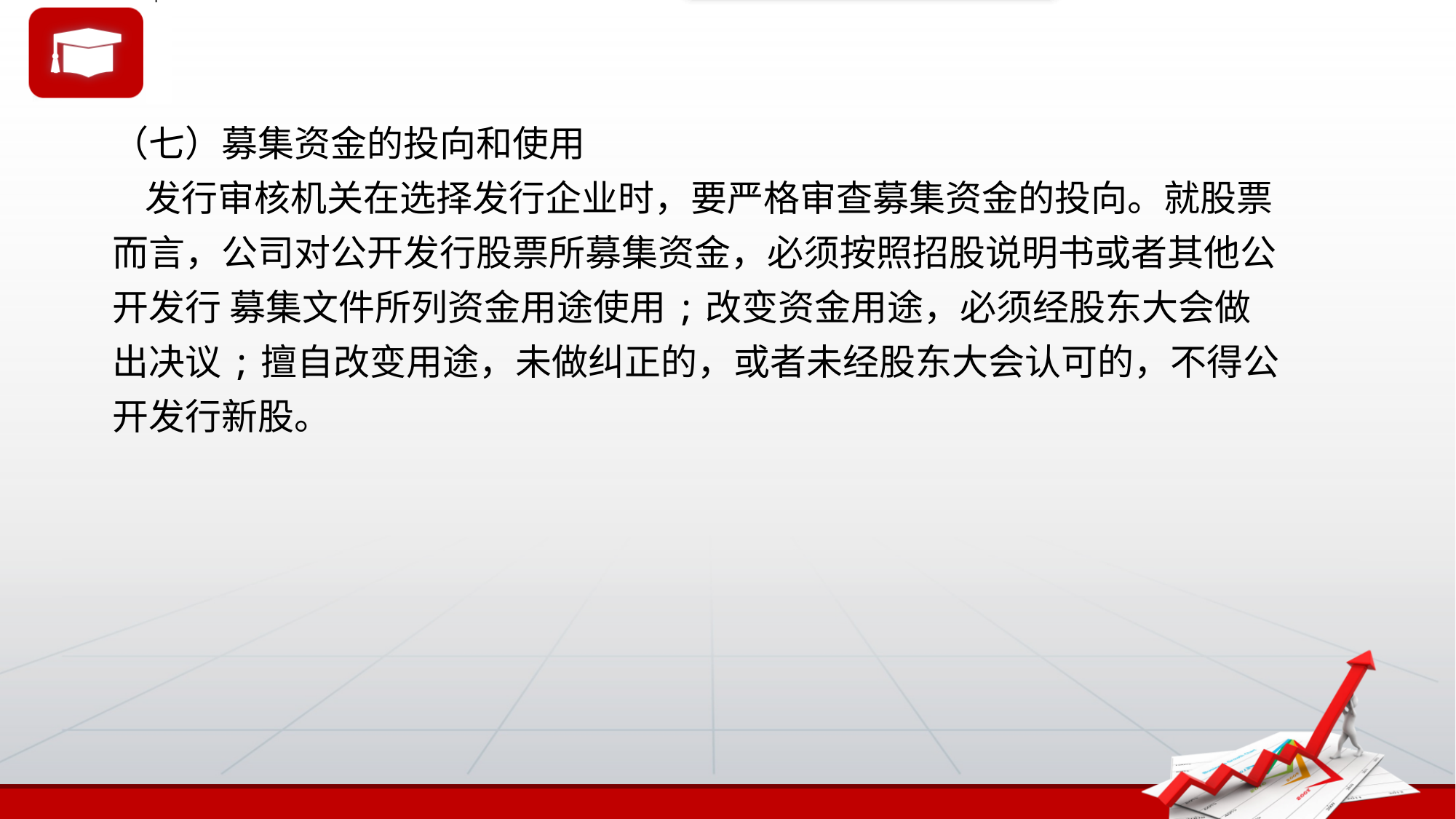

# （七）募集资金的投向和使用 发行审核机关在选择发行企业时，要严格审查募集资金的投向。就股票而言，公司对公开发行股票所募集资金，必须按照招股说明书或者其他公开发行 募集文件所列资金用途使用;改变资金用途，必须经股东大会做出决议;擅自改变用途，未做纠正的，或者未经股东大会认可的，不得公开发行新股。